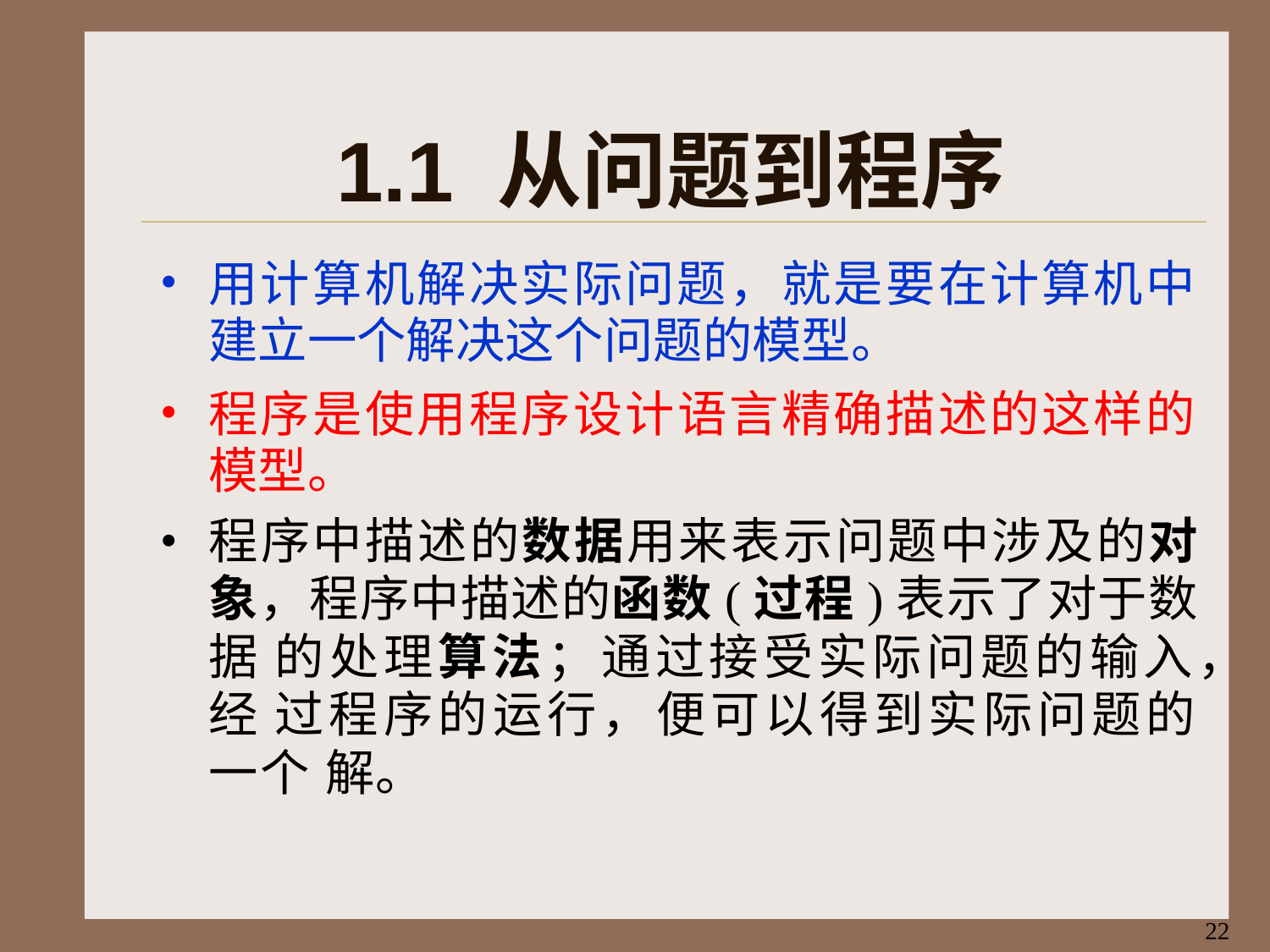

# 1.1 从问题到程序

用计算机解决实际问题，就是要在计算机中 建立一个解决这个问题的模型。
程序是使用程序设计语言精确描述的这样的 模型。
程序中描述的数据用来表示问题中涉及的对 象，程序中描述的函数(过程)表示了对于数据 的处理算法；通过接受实际问题的输入，经 过程序的运行，便可以得到实际问题的一个 解。
22